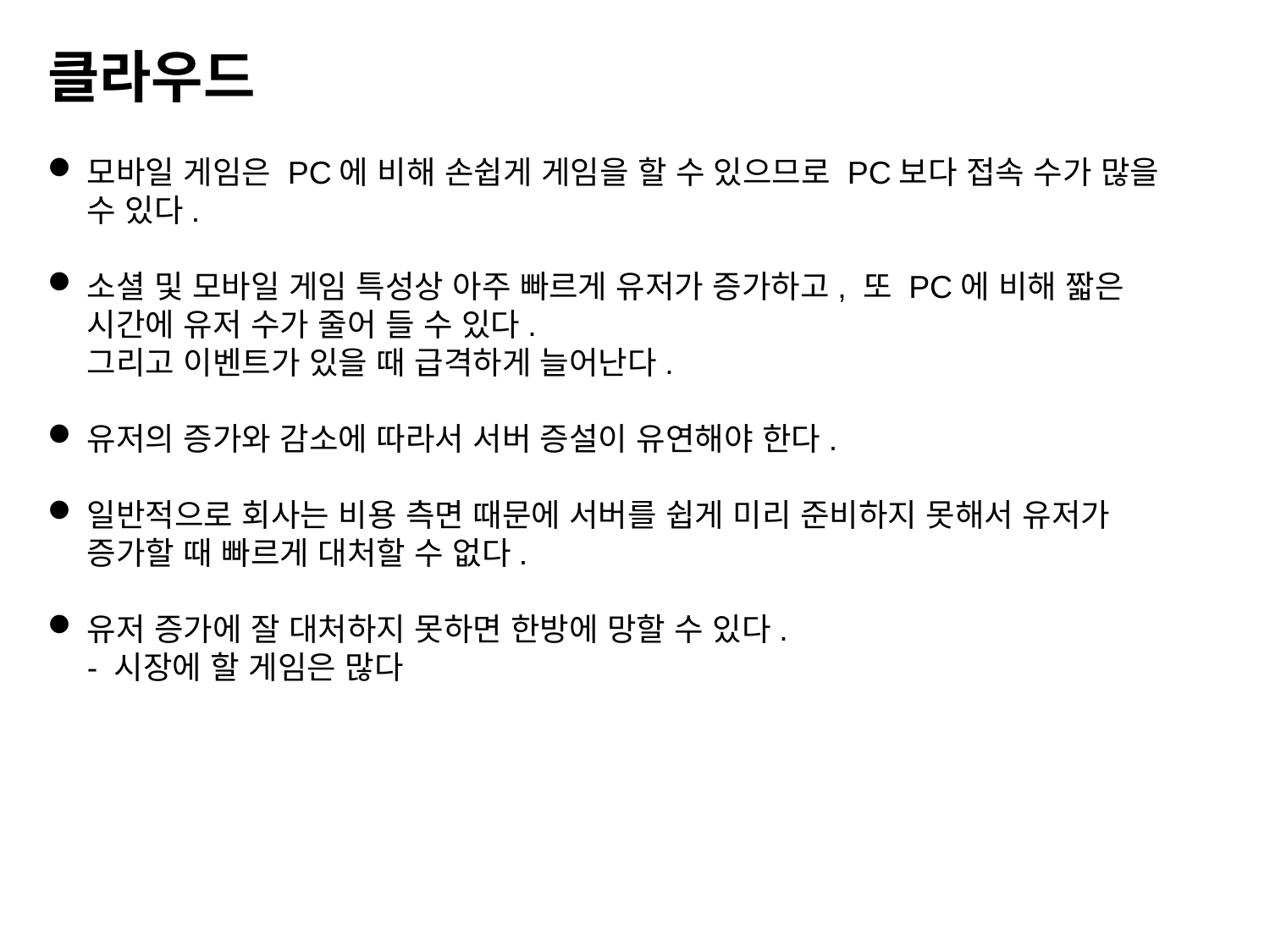

클라우드
모바일 게임은 PC에 비해 손쉽게 게임을 할 수 있으므로 PC보다 접속 수가 많을 수 있다.
소셜 및 모바일 게임 특성상 아주 빠르게 유저가 증가하고, 또 PC에 비해 짧은 시간에 유저 수가 줄어 들 수 있다.
그리고 이벤트가 있을 때 급격하게 늘어난다.
유저의 증가와 감소에 따라서 서버 증설이 유연해야 한다.
일반적으로 회사는 비용 측면 때문에 서버를 쉽게 미리 준비하지 못해서 유저가 증가할 때 빠르게 대처할 수 없다.
유저 증가에 잘 대처하지 못하면 한방에 망할 수 있다.
- 시장에 할 게임은 많다